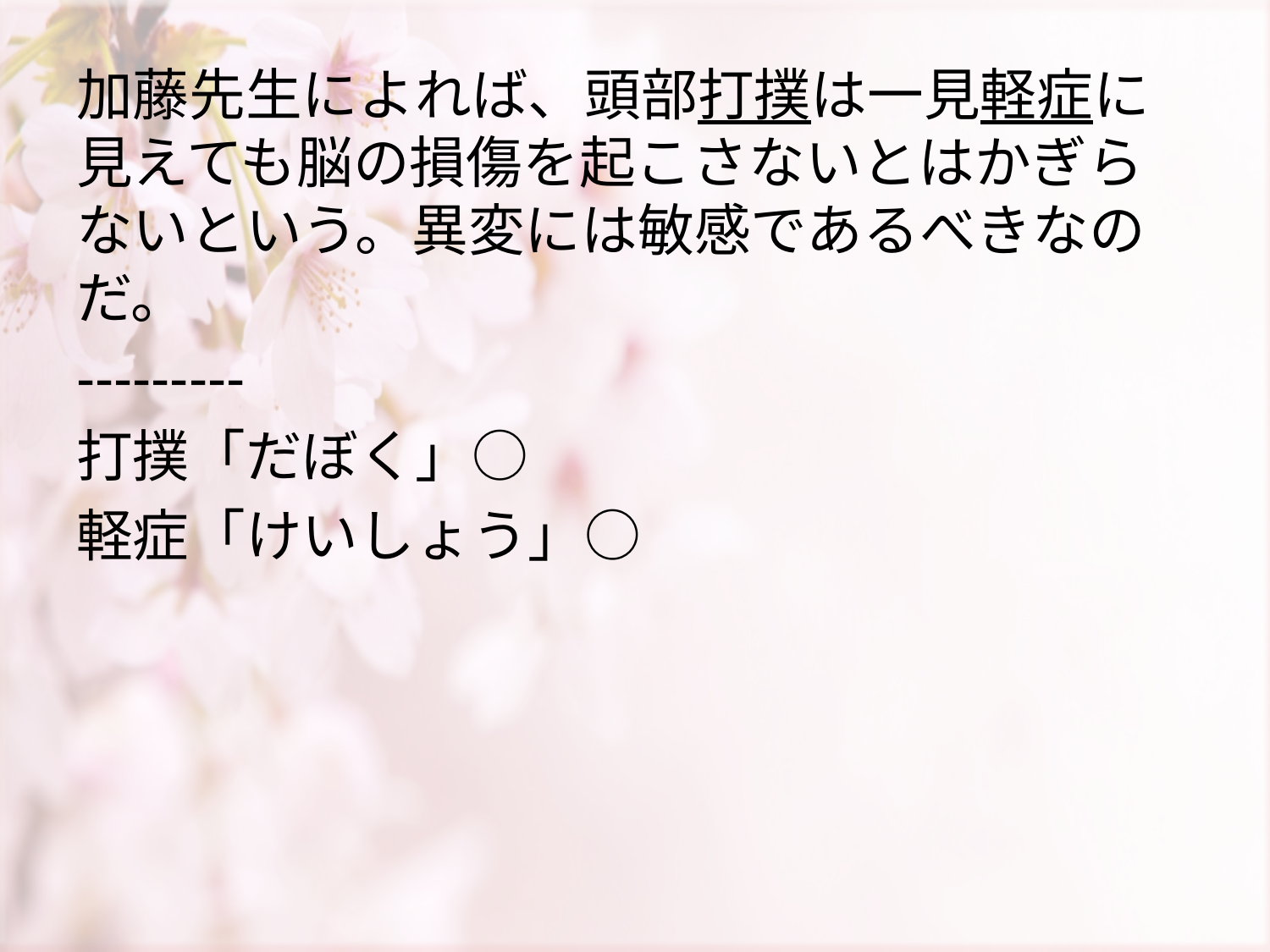

加藤先生によれば、頭部打撲は一見軽症に見えても脳の損傷を起こさないとはかぎらないという。異変には敏感であるべきなのだ。
---------
打撲「だぼく」○
軽症「けいしょう」○